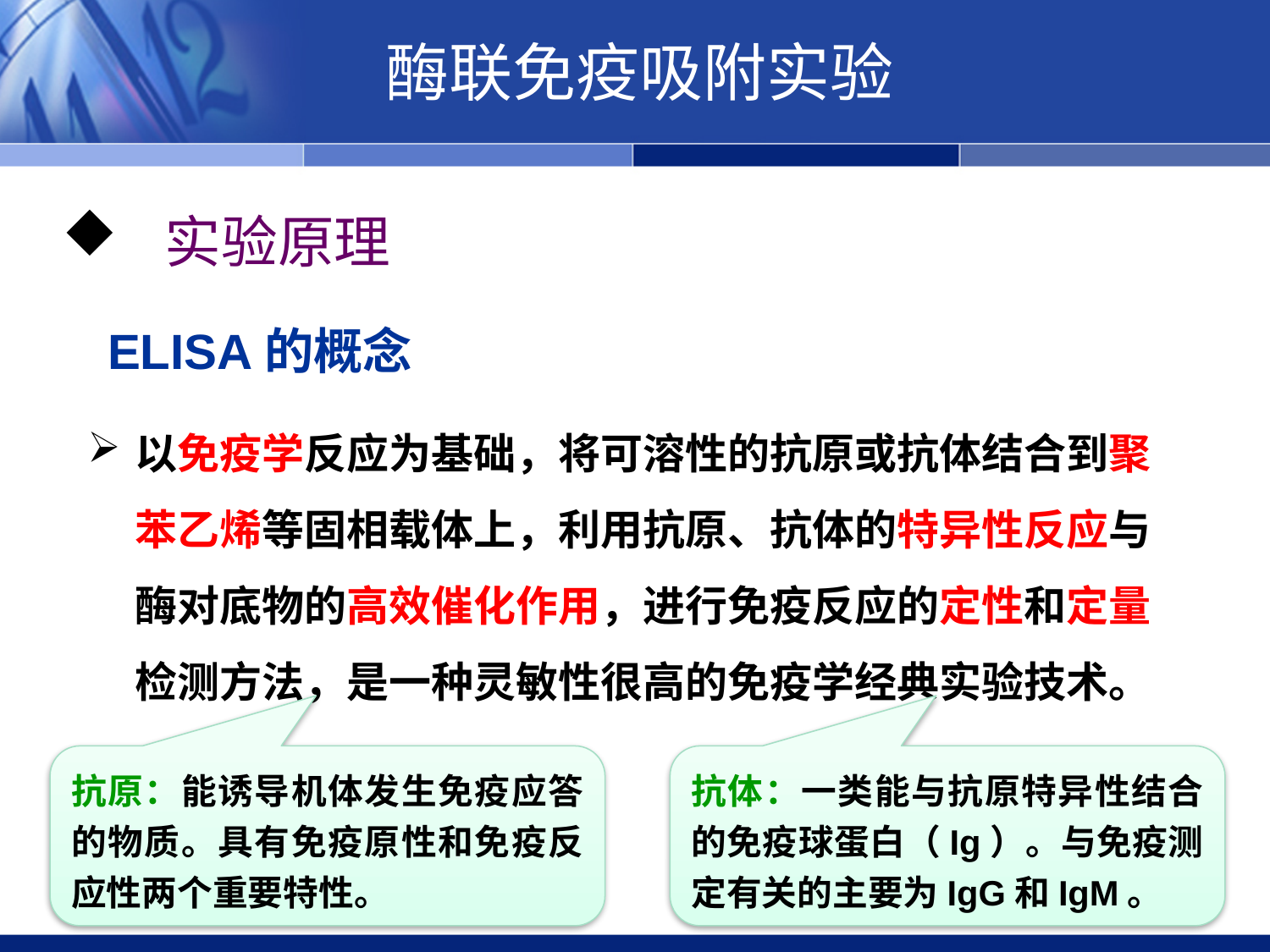

酶联免疫吸附实验
  实验原理
ELISA的概念
以免疫学反应为基础，将可溶性的抗原或抗体结合到聚苯乙烯等固相载体上，利用抗原、抗体的特异性反应与酶对底物的高效催化作用，进行免疫反应的定性和定量检测方法，是一种灵敏性很高的免疫学经典实验技术。
抗原：能诱导机体发生免疫应答的物质。具有免疫原性和免疫反应性两个重要特性。
抗体：一类能与抗原特异性结合的免疫球蛋白（Ig）。与免疫测定有关的主要为IgG和IgM。